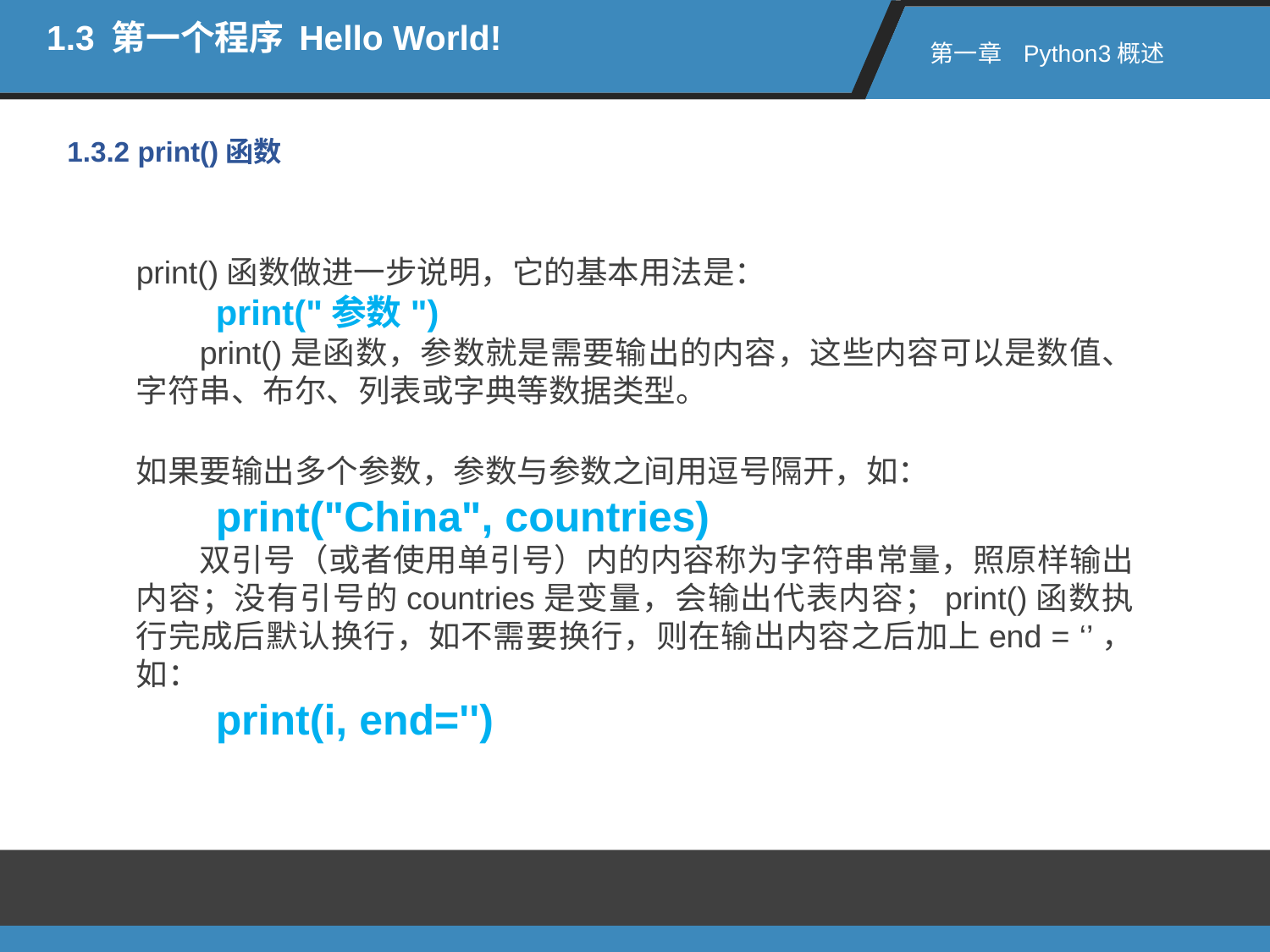

1.3 第一个程序 Hello World!
第一章   Python3概述
1.3.2 print()函数
print()函数做进一步说明，它的基本用法是：
print("参数")
print()是函数，参数就是需要输出的内容，这些内容可以是数值、字符串、布尔、列表或字典等数据类型。
如果要输出多个参数，参数与参数之间用逗号隔开，如：
print("China", countries)
双引号（或者使用单引号）内的内容称为字符串常量，照原样输出内容；没有引号的countries是变量，会输出代表内容；print()函数执行完成后默认换行，如不需要换行，则在输出内容之后加上end = ‘’，如：
print(i, end='')